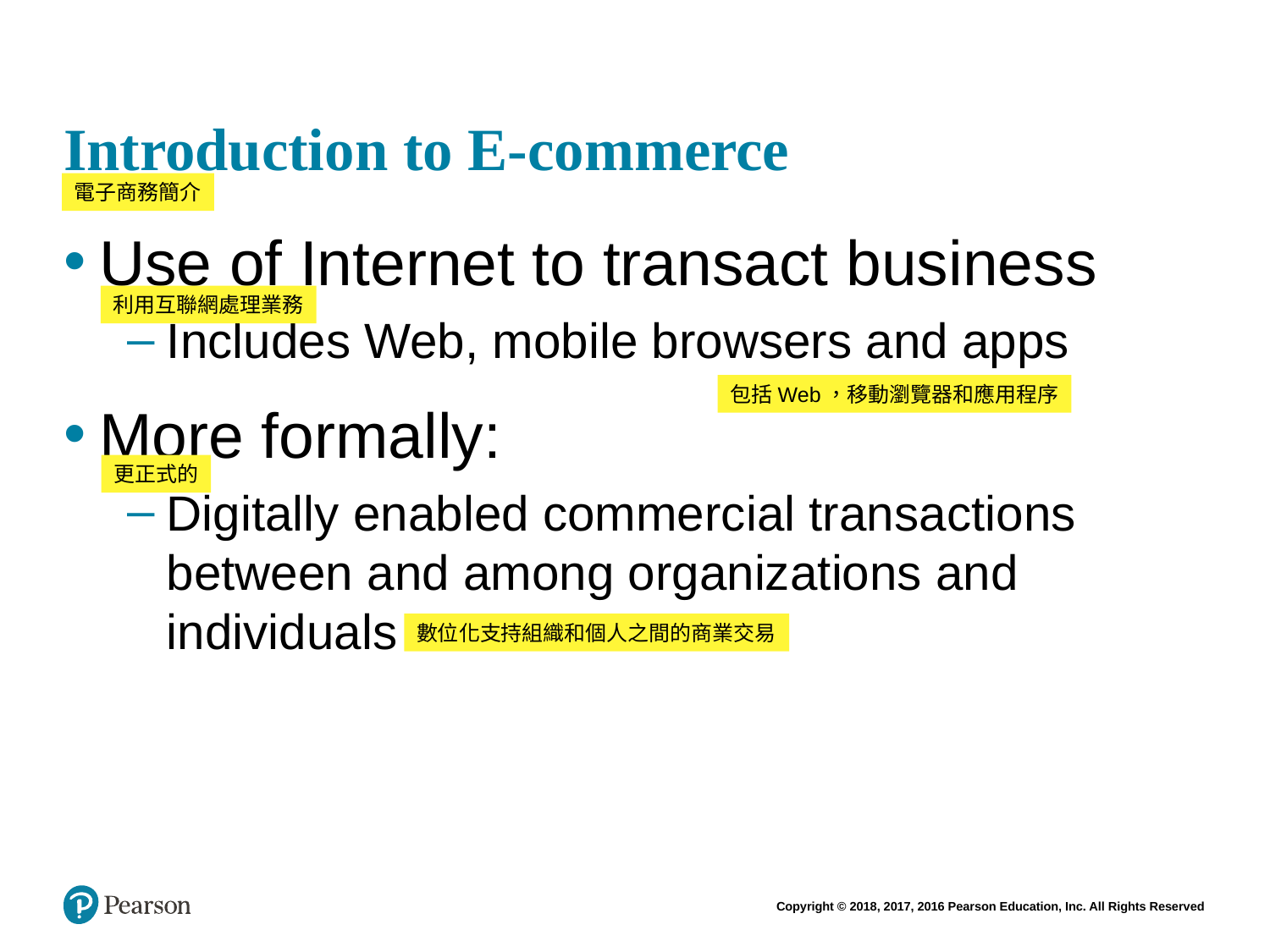

# Introduction to E-commerce
電子商務簡介
Use of Internet to transact business
Includes Web, mobile browsers and apps
More formally:
Digitally enabled commercial transactions between and among organizations and individuals
利用互聯網處理業務
包括Web，移動瀏覽器和應用程序
更正式的
數位化支持組織和個人之間的商業交易